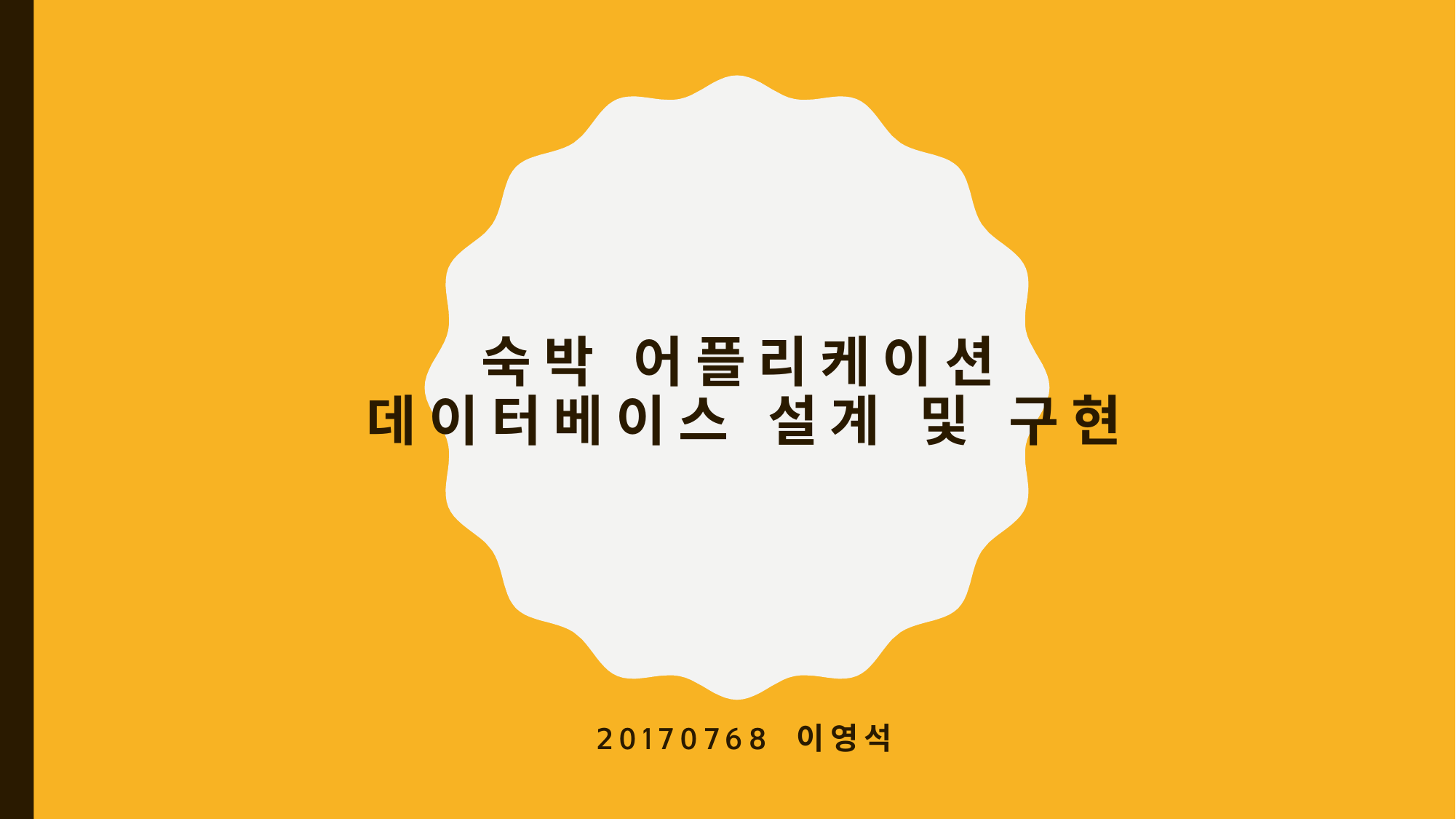

# 숙박 어플리케이션 데이터베이스 설계 및 구현
20170768 이영석